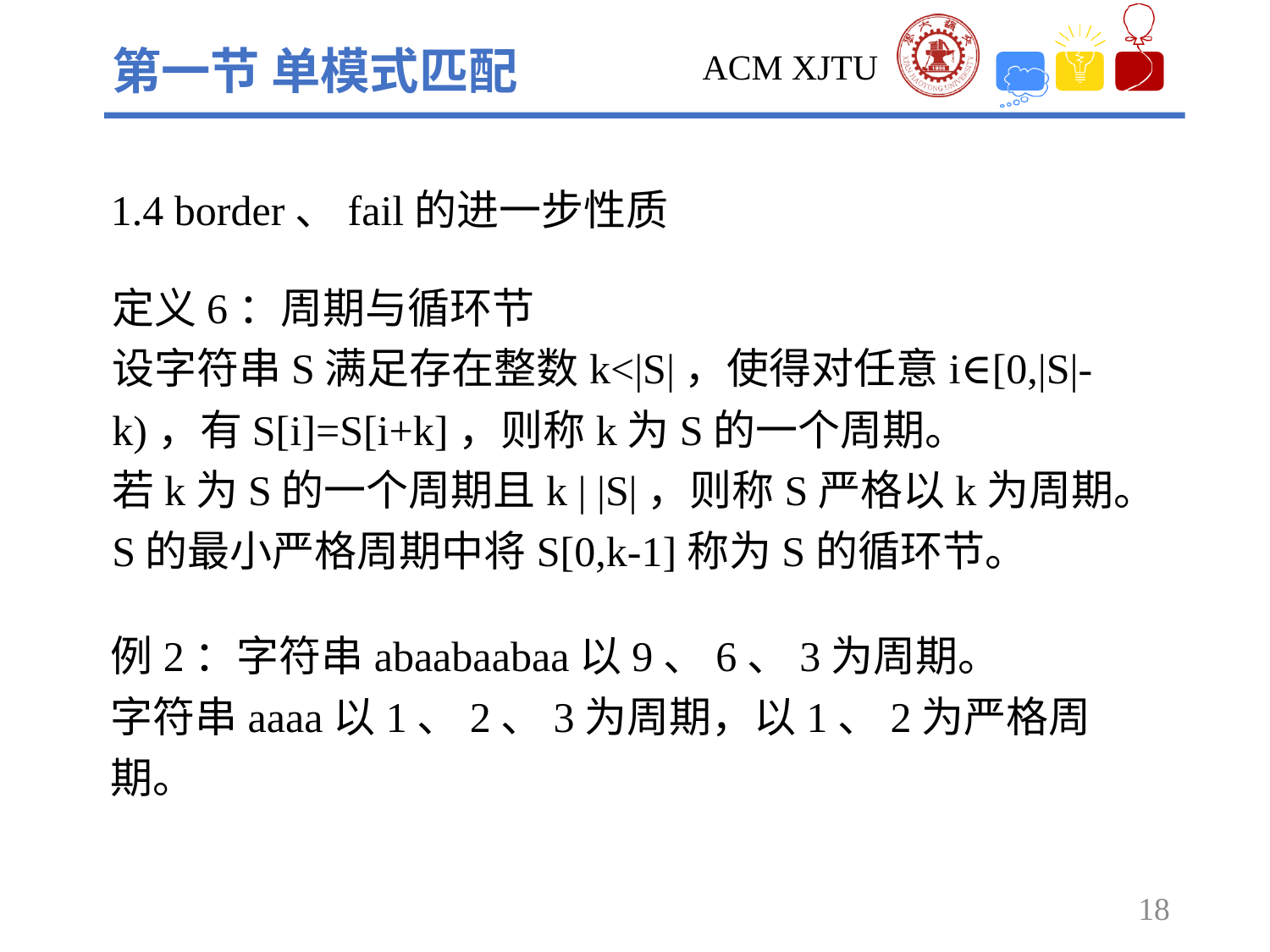

第一节 单模式匹配
1.4 border、fail的进一步性质
定义6：周期与循环节
设字符串S满足存在整数k<|S|，使得对任意i∈[0,|S|-k)，有S[i]=S[i+k]，则称k为S的一个周期。
若k为S的一个周期且k | |S|，则称S严格以k为周期。S的最小严格周期中将S[0,k-1]称为S的循环节。
例2：字符串abaabaabaa以9、6、3为周期。
字符串aaaa以1、2、3为周期，以1、2为严格周期。
18